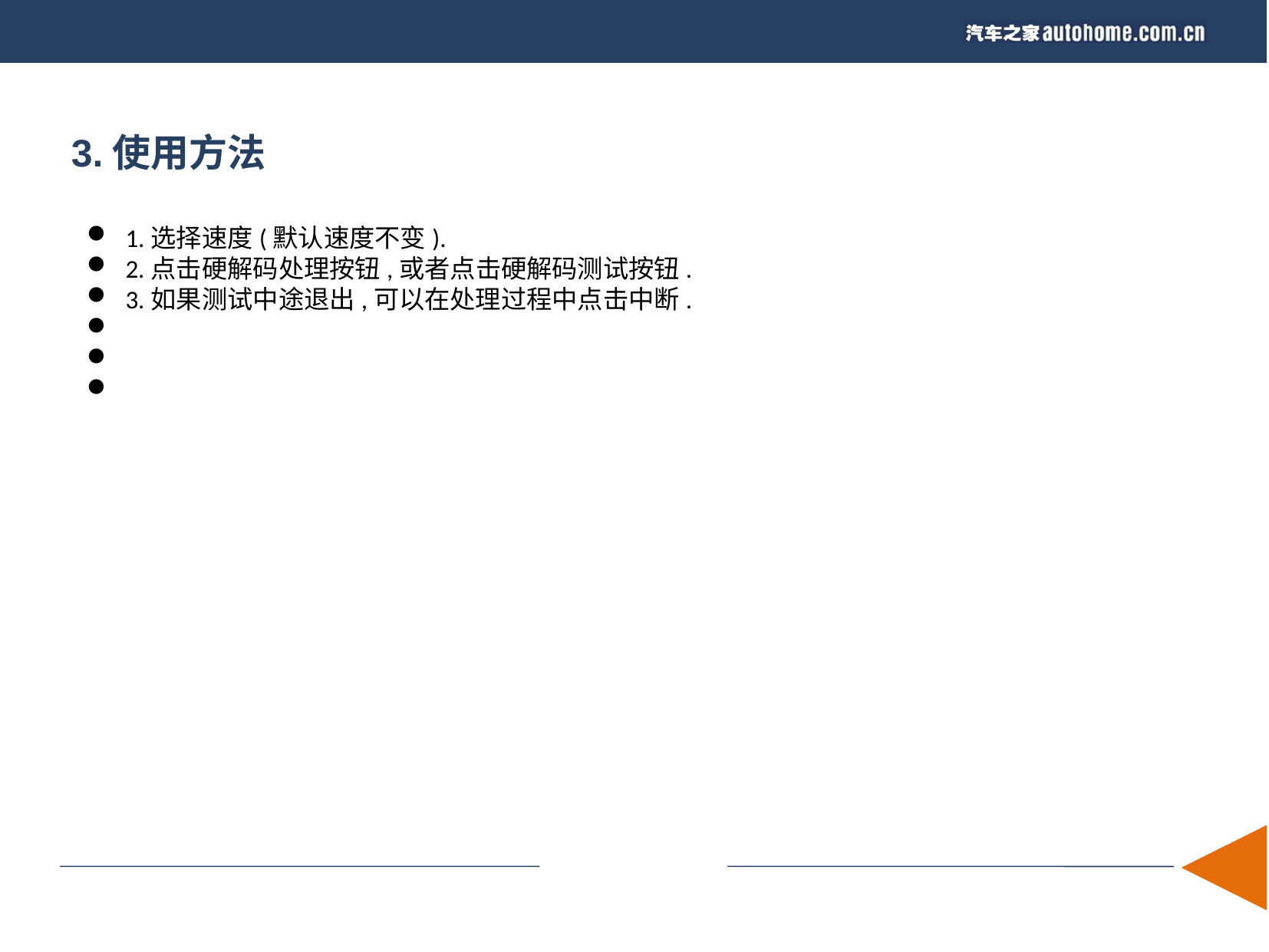

3.使用方法
1.选择速度(默认速度不变).
2.点击硬解码处理按钮,或者点击硬解码测试按钮.
3.如果测试中途退出,可以在处理过程中点击中断.